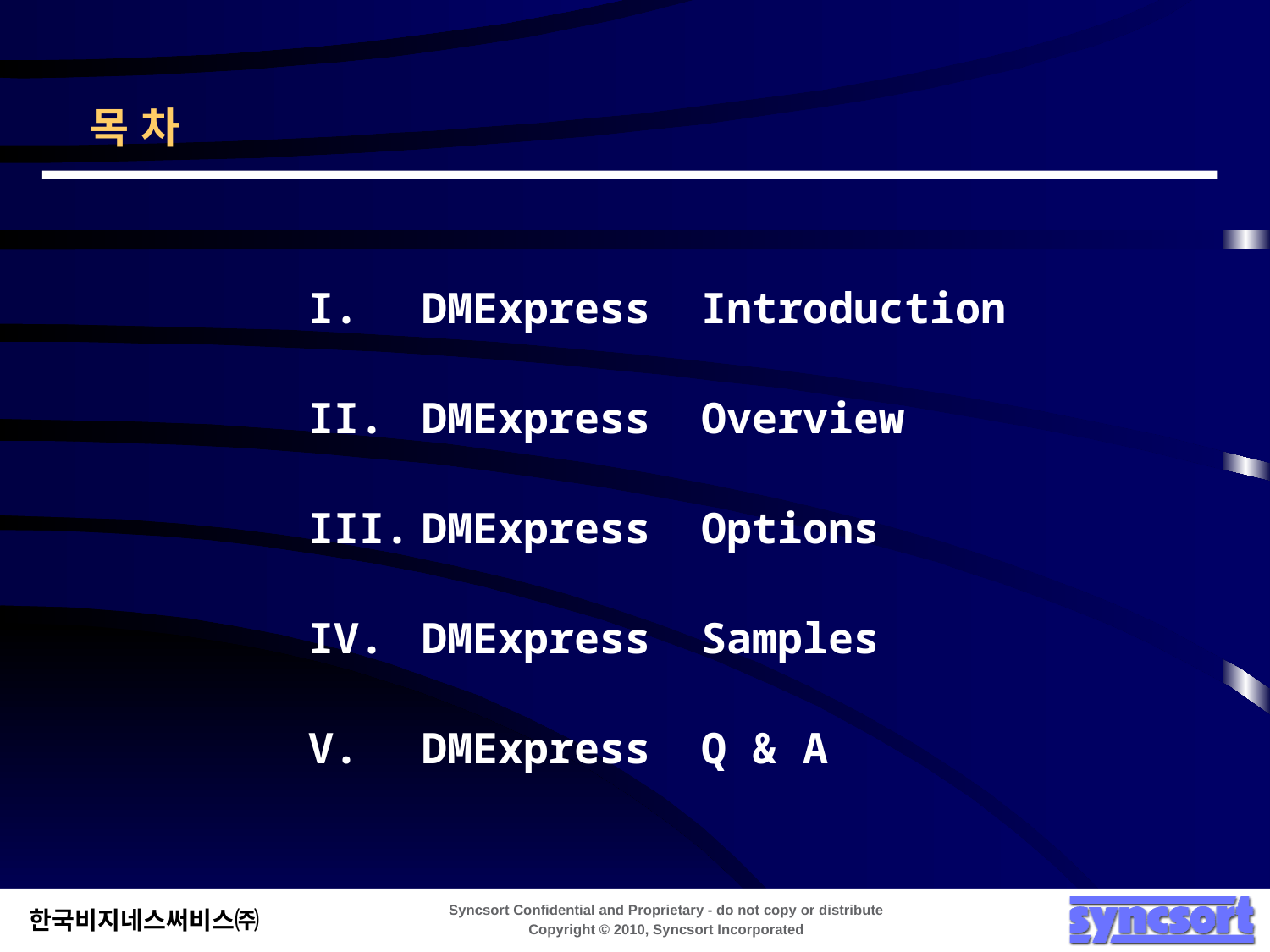

목 차

DMExpress  Introduction
DMExpress  Overview
DMExpress  Options
DMExpress  Samples
DMExpress  Q & A